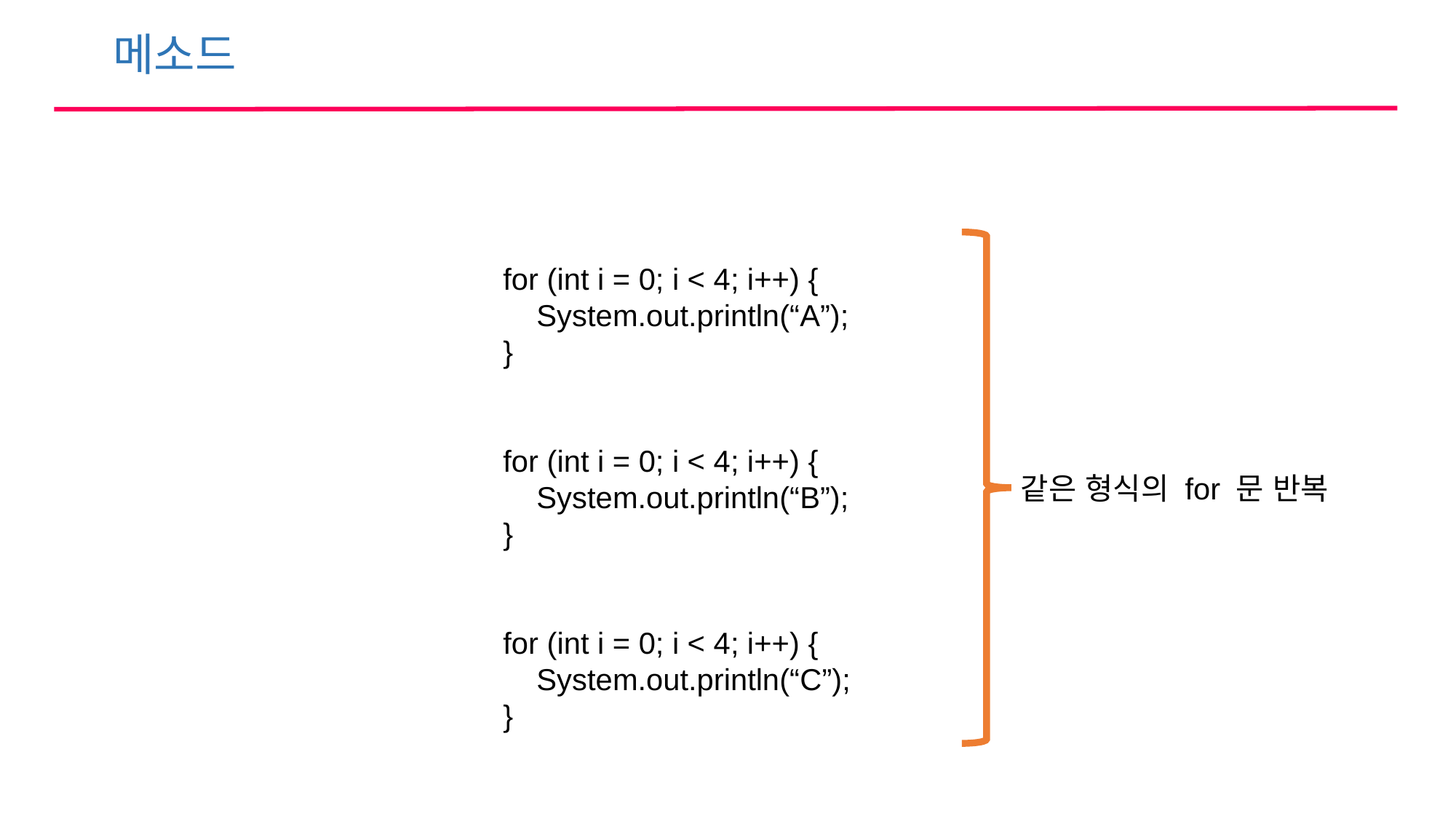

메소드

for (int i = 0; i < 4; i++) {
    System.out.println(“A”);
}

for (int i = 0; i < 4; i++) {
    System.out.println(“B”);
}

for (int i = 0; i < 4; i++) {
    System.out.println(“C”);
}

같은 형식의 for 문 반복